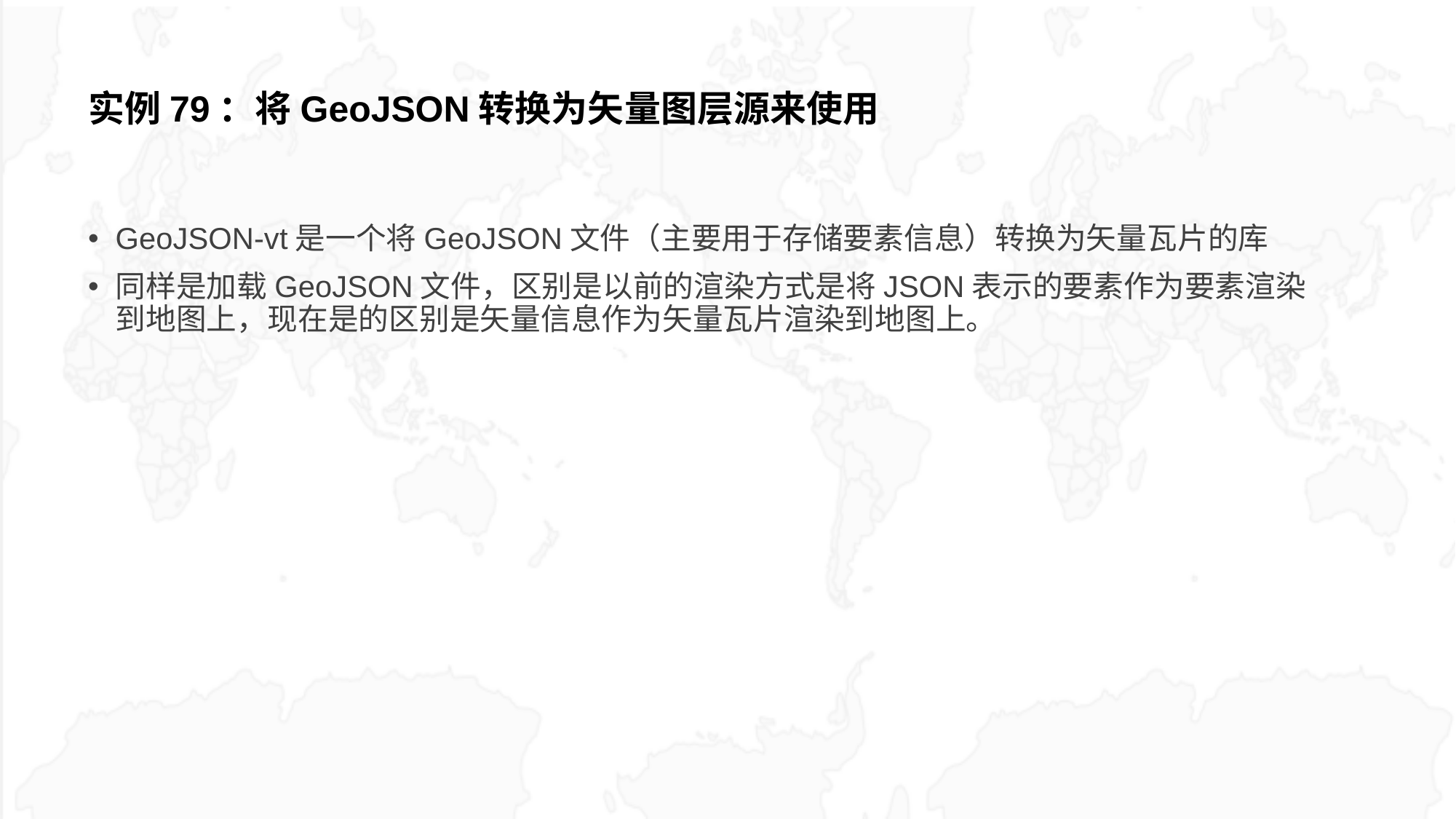

# 实例79：将GeoJSON转换为矢量图层源来使用
GeoJSON-vt是一个将GeoJSON文件（主要用于存储要素信息）转换为矢量瓦片的库
同样是加载GeoJSON文件，区别是以前的渲染方式是将JSON表示的要素作为要素渲染到地图上，现在是的区别是矢量信息作为矢量瓦片渲染到地图上。